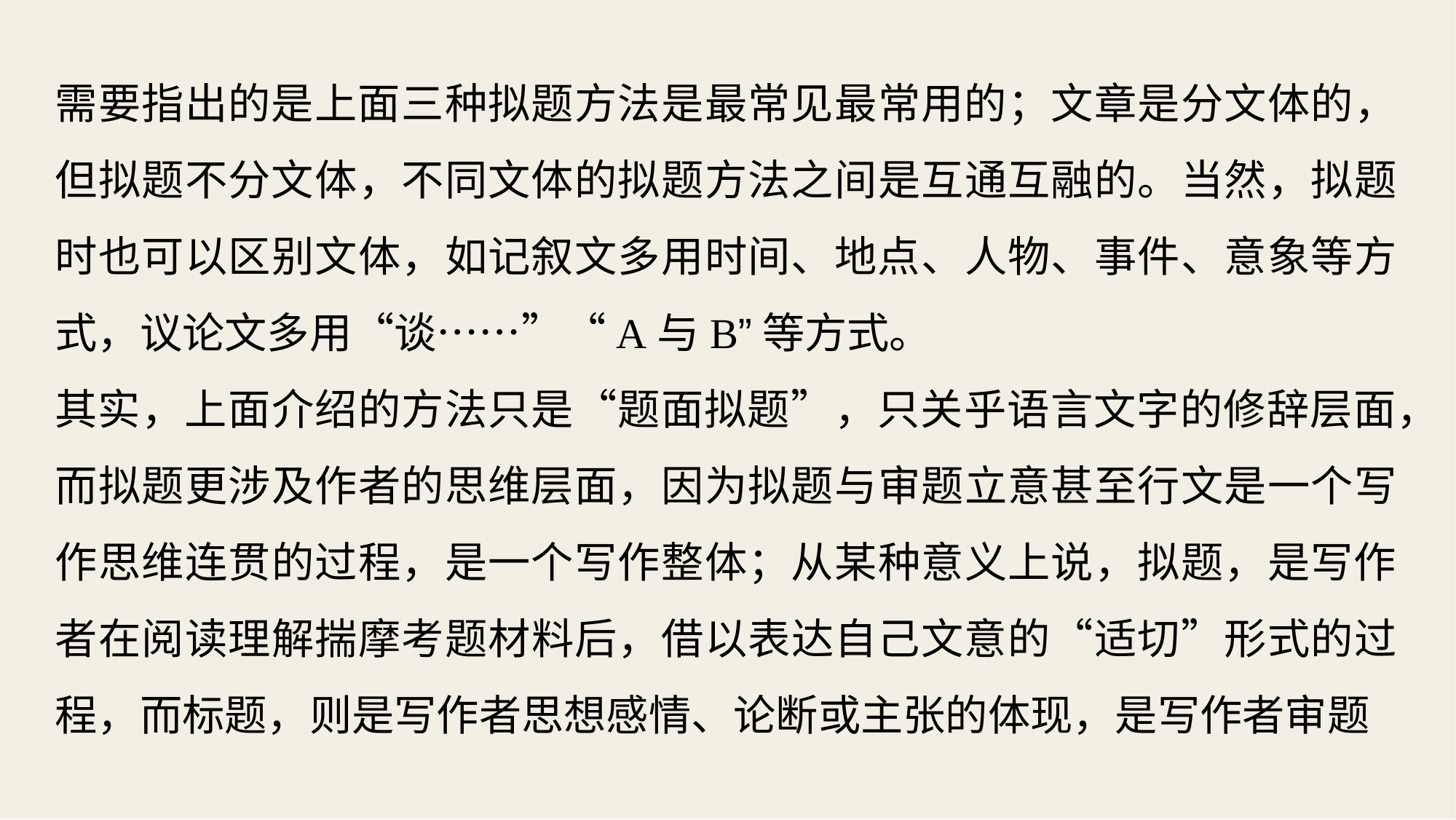

需要指出的是上面三种拟题方法是最常见最常用的；文章是分文体的，但拟题不分文体，不同文体的拟题方法之间是互通互融的。当然，拟题时也可以区别文体，如记叙文多用时间、地点、人物、事件、意象等方式，议论文多用“谈……”“A与B”等方式。
其实，上面介绍的方法只是“题面拟题”，只关乎语言文字的修辞层面，而拟题更涉及作者的思维层面，因为拟题与审题立意甚至行文是一个写作思维连贯的过程，是一个写作整体；从某种意义上说，拟题，是写作者在阅读理解揣摩考题材料后，借以表达自己文意的“适切”形式的过程，而标题，则是写作者思想感情、论断或主张的体现，是写作者审题